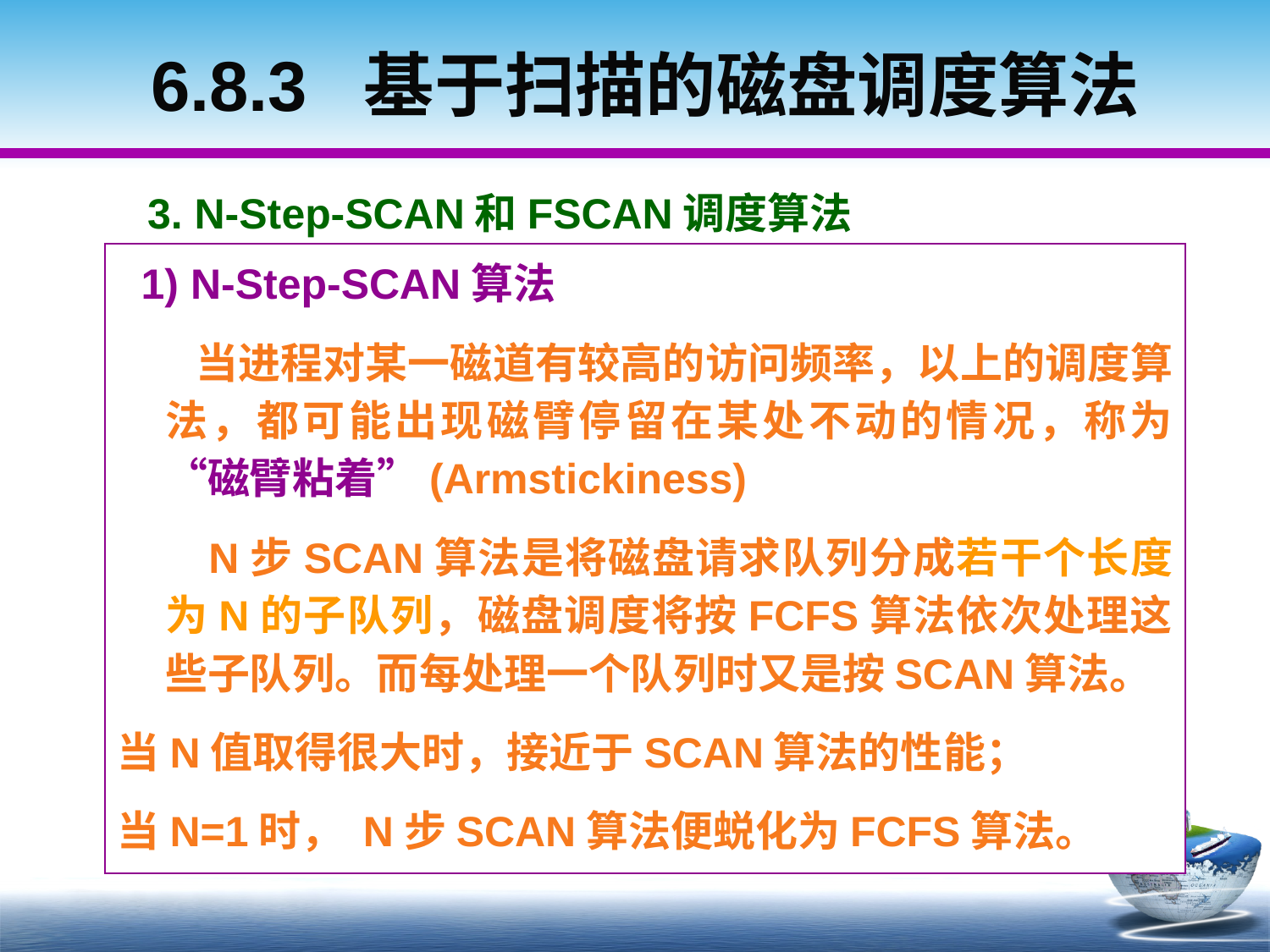

6.8.3  基于扫描的磁盘调度算法

3. N-Step-SCAN和FSCAN调度算法
  1) N-Step-SCAN算法
       当进程对某一磁道有较高的访问频率，以上的调度算法，都可能出现磁臂停留在某处不动的情况，称为“磁臂粘着”(Armstickiness)
       N步SCAN算法是将磁盘请求队列分成若干个长度为N的子队列，磁盘调度将按FCFS算法依次处理这些子队列。而每处理一个队列时又是按SCAN算法。
当N值取得很大时，接近于SCAN算法的性能；
当N=1时， N步SCAN算法便蜕化为FCFS算法。